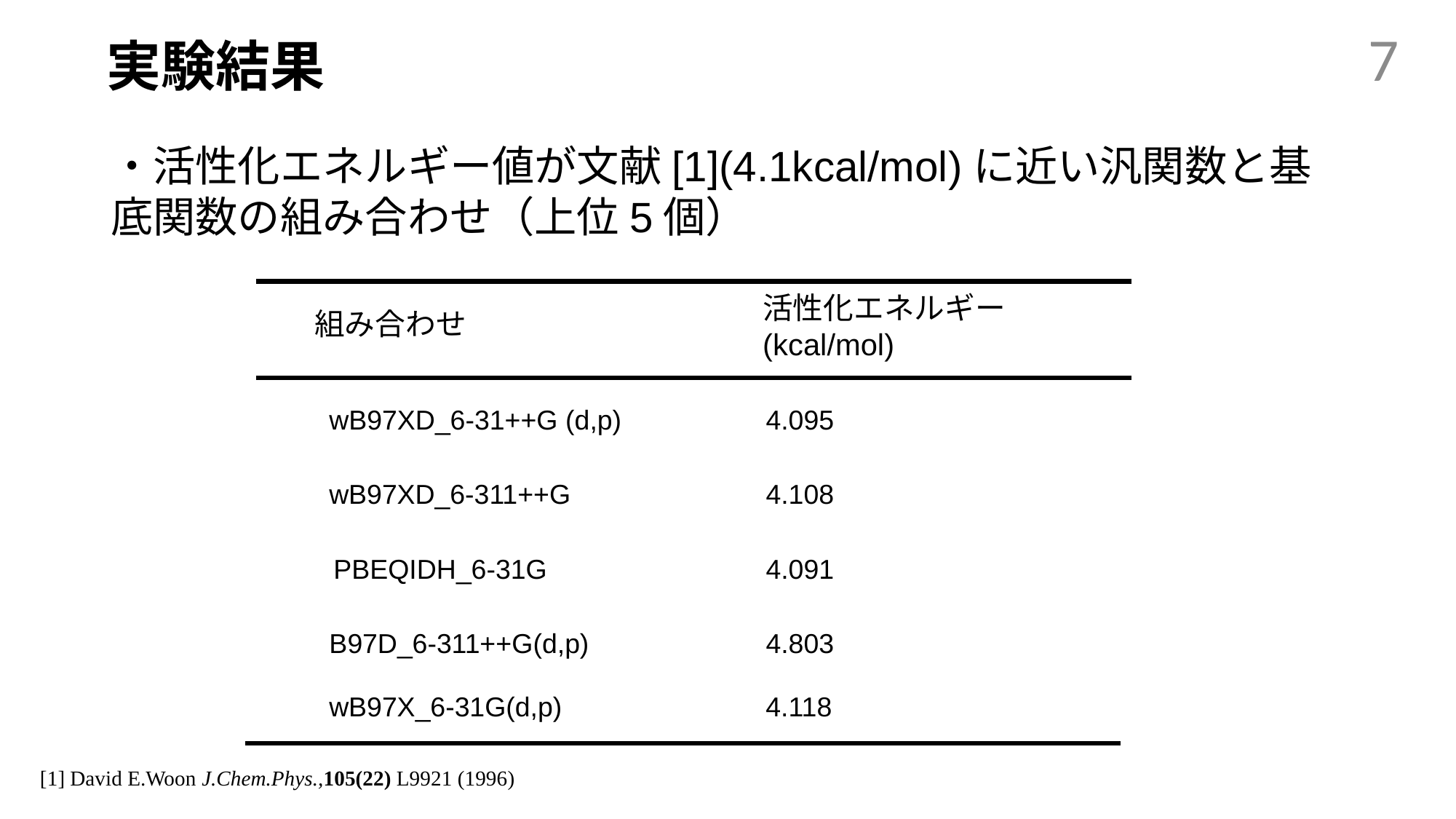

実験結果
7
・活性化エネルギー値が文献[1](4.1kcal/mol)に近い汎関数と基底関数の組み合わせ（上位5個）

活性化エネルギー
(kcal/mol)
組み合わせ
wB97XD_6-31++G (d,p)
4.095
wB97XD_6-311++G
4.108
PBEQIDH_6-31G
4.091
4.803
B97D_6-311++G(d,p)
wB97X_6-31G(d,p)
4.118
[1] David E.Woon J.Chem.Phys.,105(22) L9921 (1996)